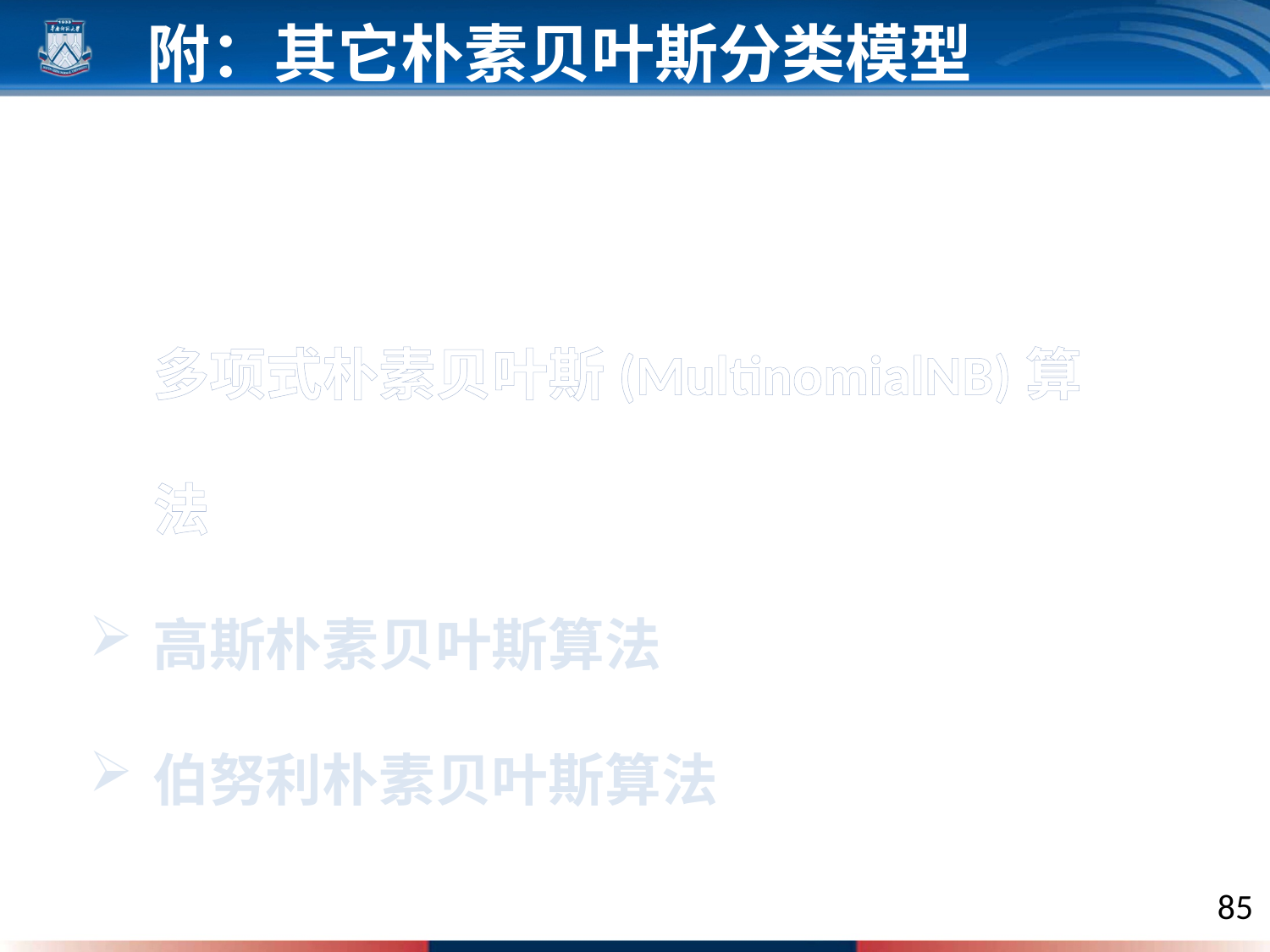

附：其它朴素贝叶斯分类模型
多项式朴素贝叶斯(MultinomialNB)算法
高斯朴素贝叶斯算法
伯努利朴素贝叶斯算法